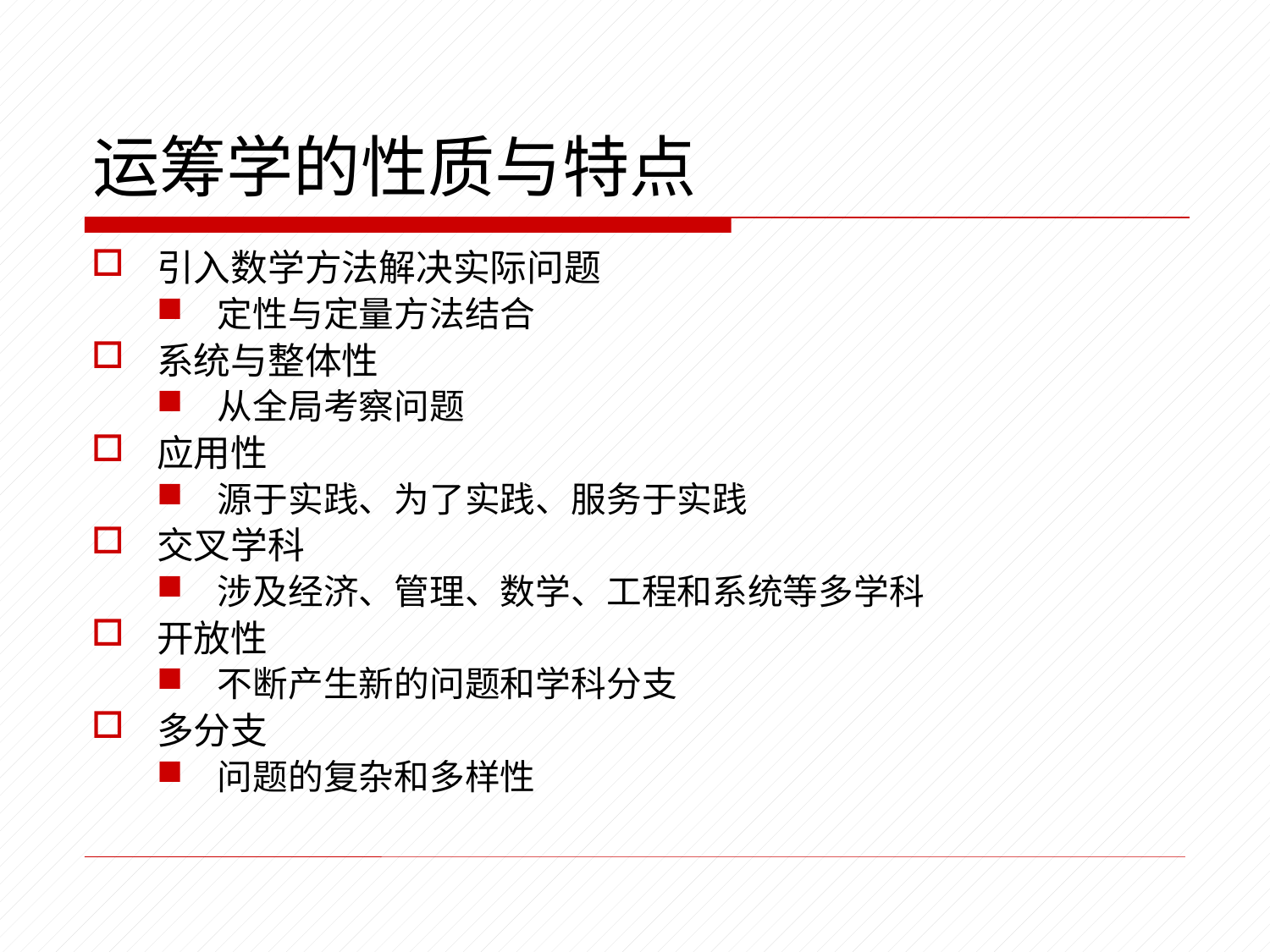

# 运筹学的性质与特点
引入数学方法解决实际问题
定性与定量方法结合
系统与整体性
从全局考察问题
应用性
源于实践、为了实践、服务于实践
交叉学科
涉及经济、管理、数学、工程和系统等多学科
开放性
不断产生新的问题和学科分支
多分支
问题的复杂和多样性